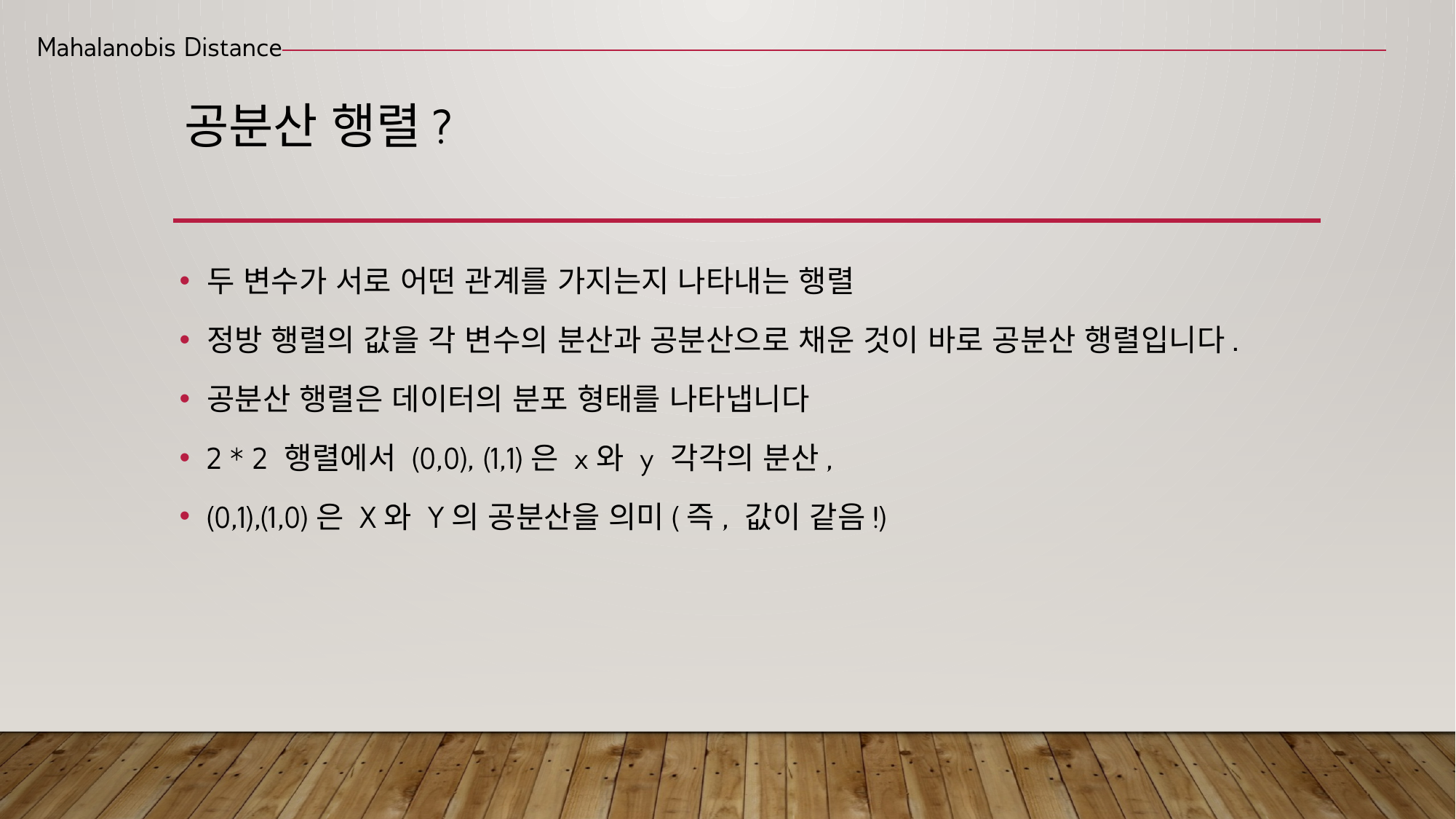

Mahalanobis Distance
# 공분산 행렬?
두 변수가 서로 어떤 관계를 가지는지 나타내는 행렬
정방 행렬의 값을 각 변수의 분산과 공분산으로 채운 것이 바로 공분산 행렬입니다.
공분산 행렬은 데이터의 분포 형태를 나타냅니다
2 * 2 행렬에서 (0,0), (1,1)은 x와 y 각각의 분산,
(0,1),(1,0)은 X와 Y의 공분산을 의미(즉, 값이 같음!)